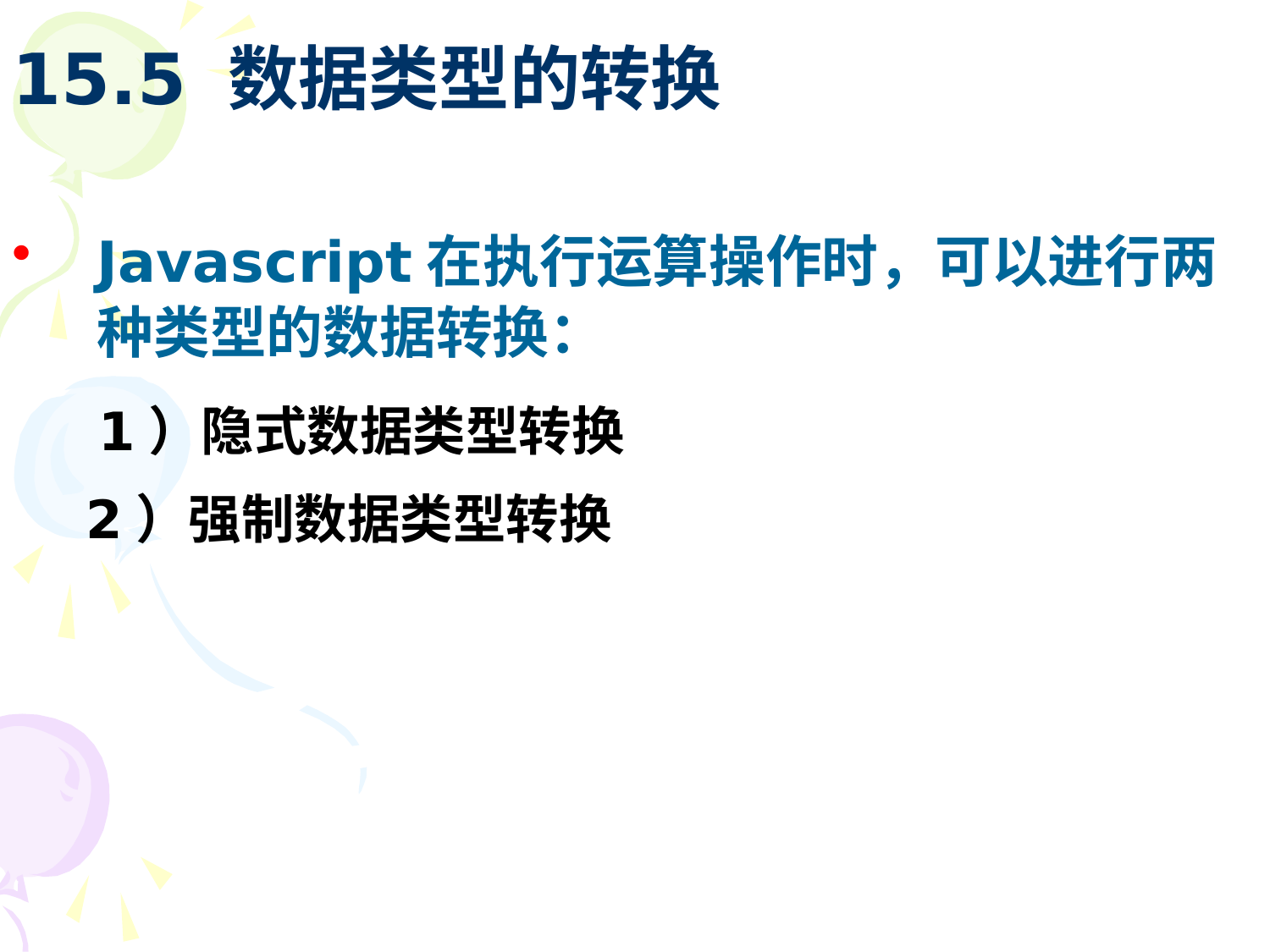

# 15.5 数据类型的转换
Javascript在执行运算操作时，可以进行两种类型的数据转换：
    1）隐式数据类型转换
    2）强制数据类型转换